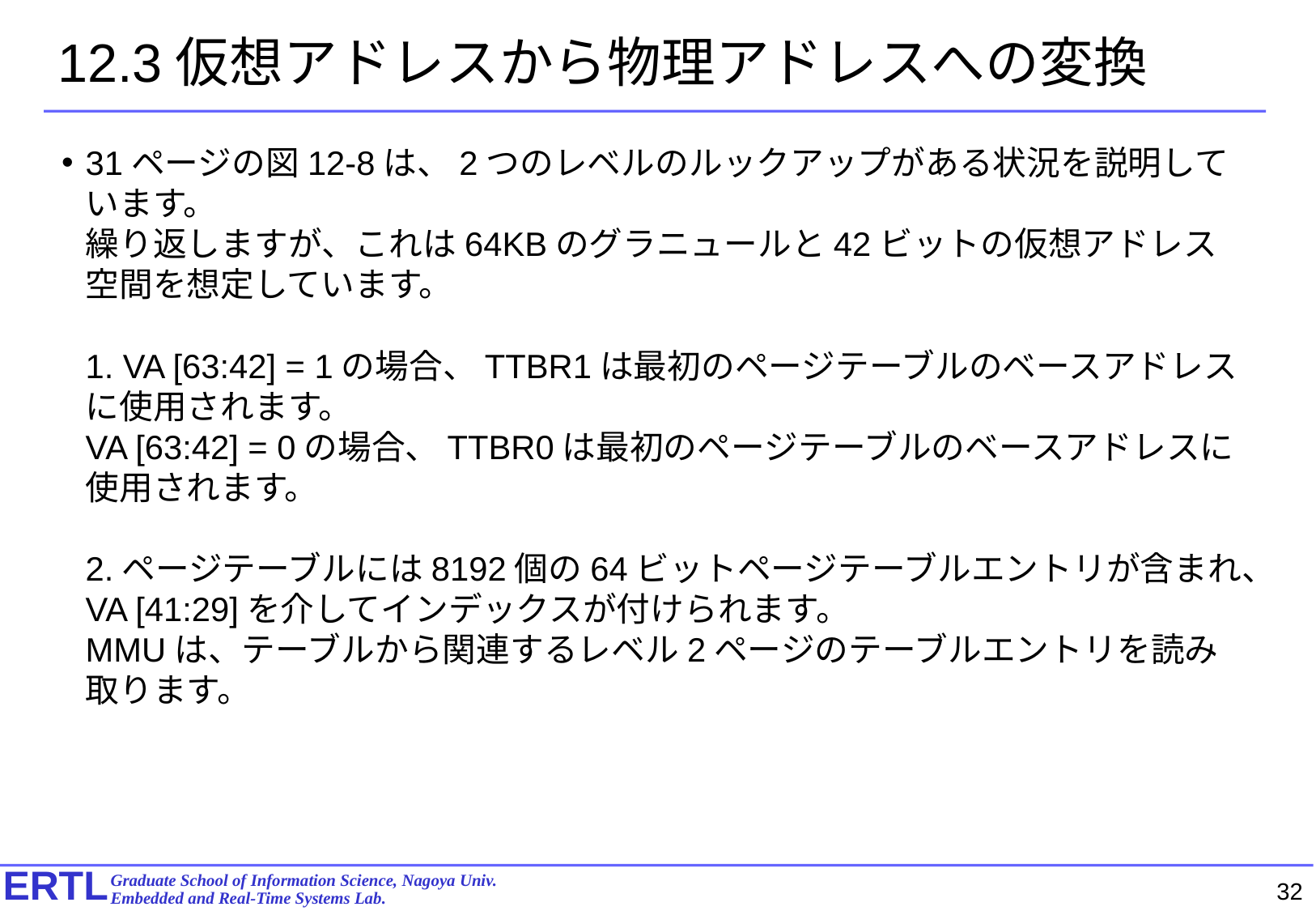

# 12.3仮想アドレスから物理アドレスへの変換
31ページの図12-8は、2つのレベルのルックアップがある状況を説明しています。
繰り返しますが、これは64KBのグラニュールと42ビットの仮想アドレス空間を想定しています。
1. VA [63:42] = 1の場合、TTBR1は最初のページテーブルのベースアドレスに使用されます。
VA [63:42] = 0の場合、TTBR0は最初のページテーブルのベースアドレスに使用されます。
2.ページテーブルには8192個の64ビットページテーブルエントリが含まれ、VA [41:29]を介してインデックスが付けられます。
MMUは、テーブルから関連するレベル2ページのテーブルエントリを読み取ります。
32